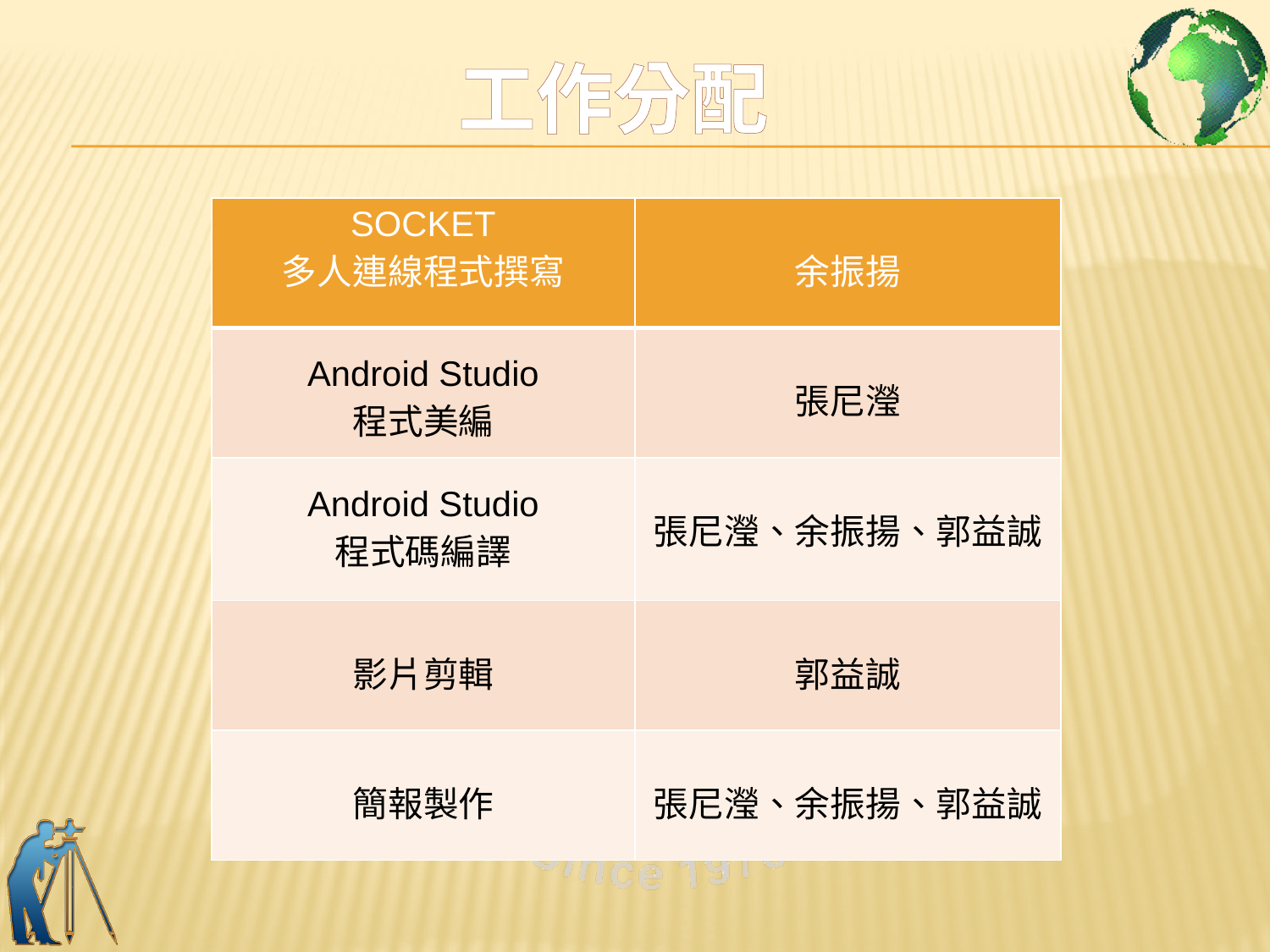

工作分配
| SOCKET 多人連線程式撰寫 | 余振揚 |
| --- | --- |
| Android Studio 程式美編 | 張尼瀅 |
| Android Studio 程式碼編譯 | 張尼瀅、余振揚、郭益誠 |
| 影片剪輯 | 郭益誠 |
| 簡報製作 | 張尼瀅、余振揚、郭益誠 |